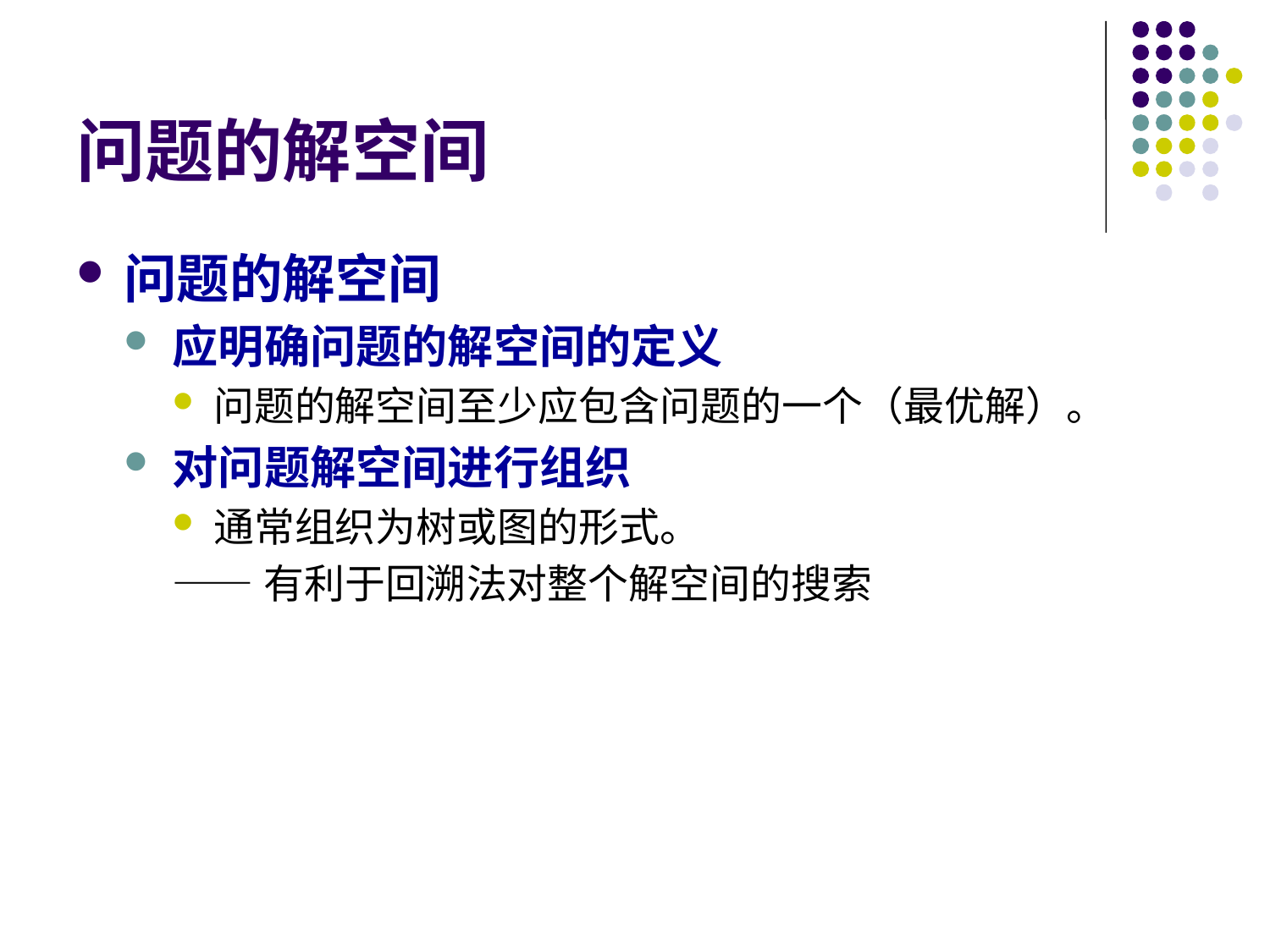

# 问题的解空间
问题的解空间
应明确问题的解空间的定义
问题的解空间至少应包含问题的一个（最优解）。
对问题解空间进行组织
通常组织为树或图的形式。
——有利于回溯法对整个解空间的搜索